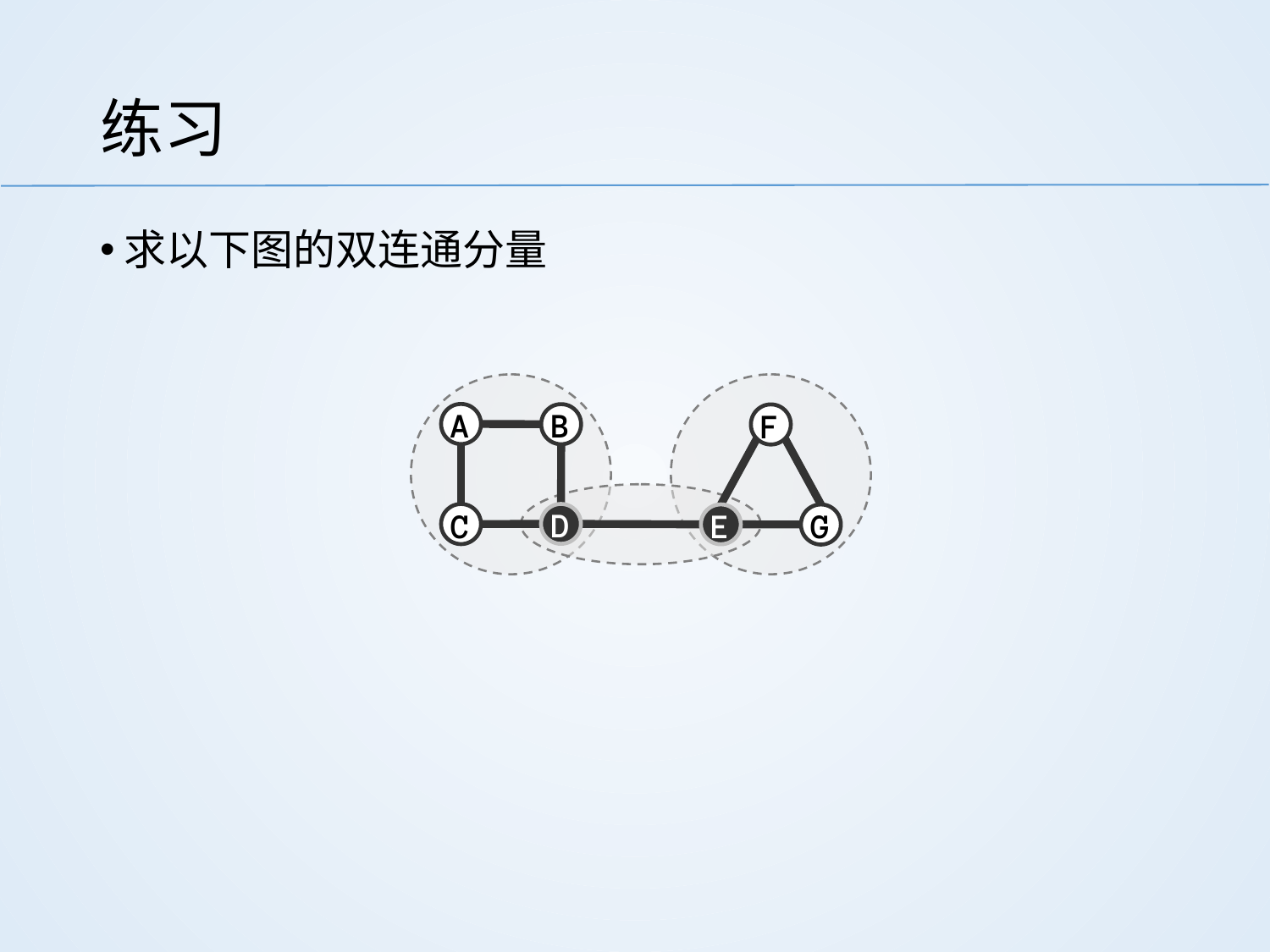

# 练习
求以下图的双连通分量

A
B

F
C
D
E
G